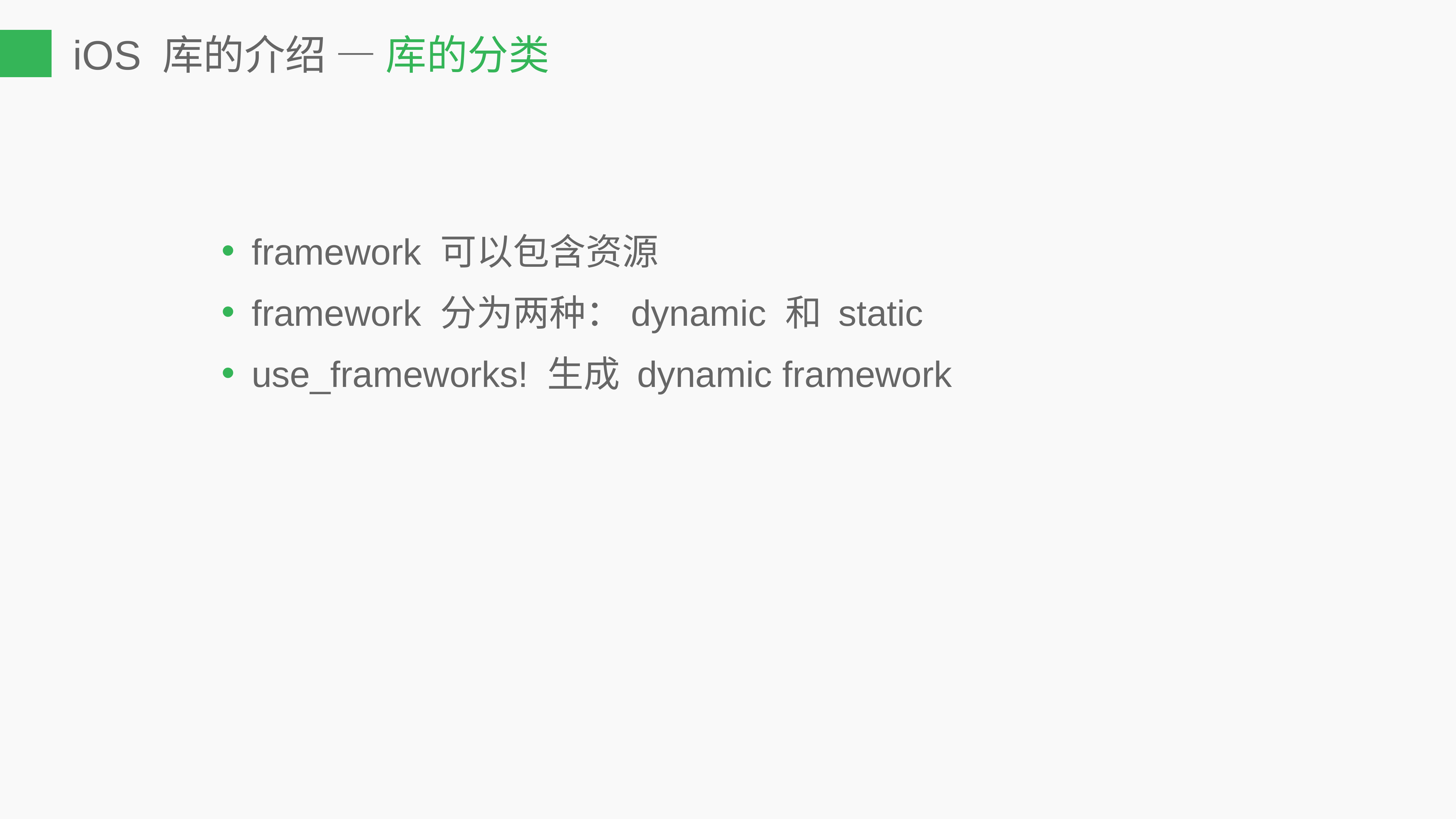

# iOS 库的介绍 — 库的分类
framework 可以包含资源
framework 分为两种：dynamic 和 static
use_frameworks! 生成 dynamic framework